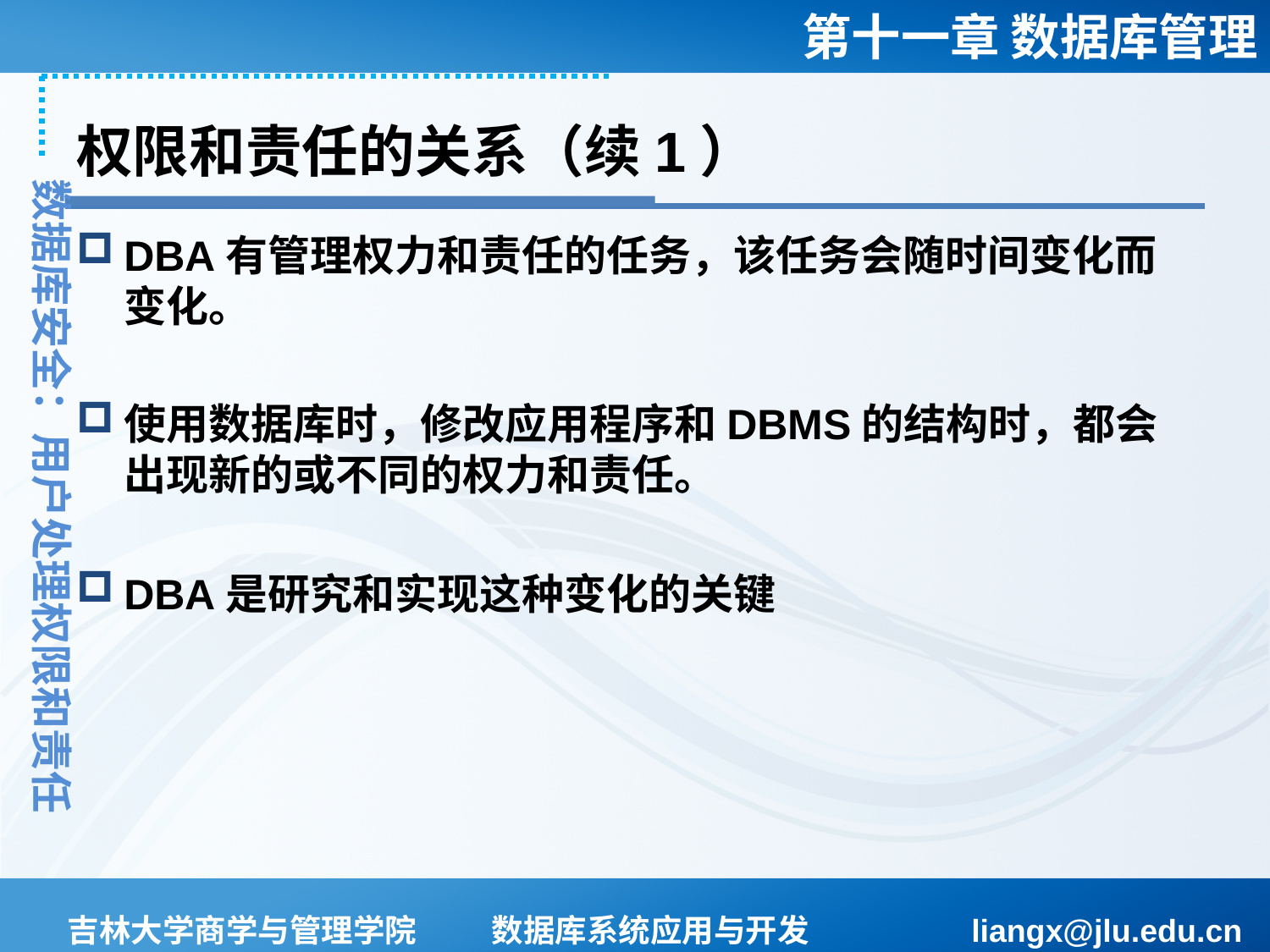

# 权限和责任的关系（续1）
数据库安全：用户处理权限和责任
DBA有管理权力和责任的任务，该任务会随时间变化而变化。

使用数据库时，修改应用程序和DBMS的结构时，都会出现新的或不同的权力和责任。

DBA是研究和实现这种变化的关键